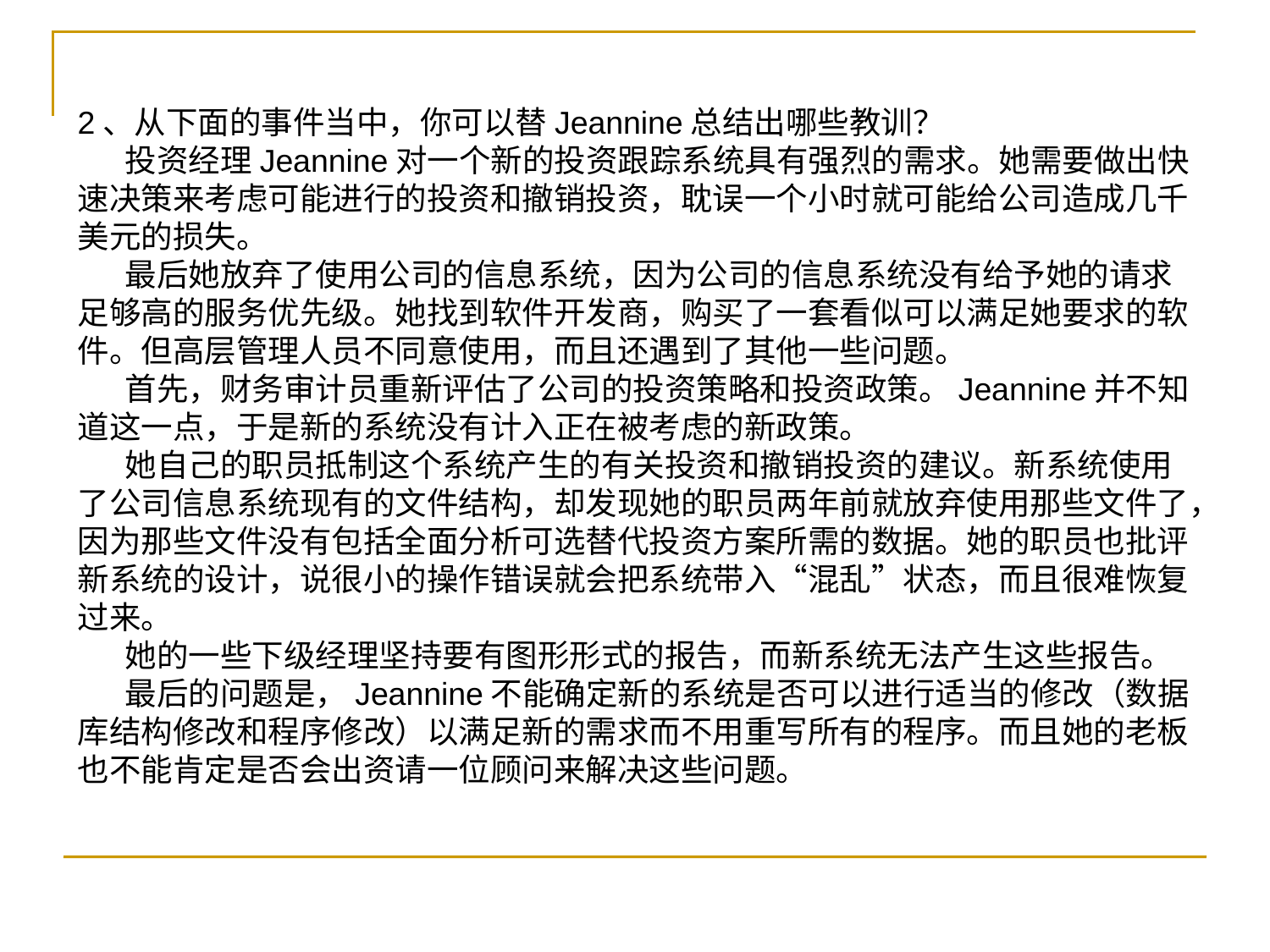

2、从下面的事件当中，你可以替Jeannine总结出哪些教训？
投资经理Jeannine对一个新的投资跟踪系统具有强烈的需求。她需要做出快速决策来考虑可能进行的投资和撤销投资，耽误一个小时就可能给公司造成几千美元的损失。
最后她放弃了使用公司的信息系统，因为公司的信息系统没有给予她的请求足够高的服务优先级。她找到软件开发商，购买了一套看似可以满足她要求的软件。但高层管理人员不同意使用，而且还遇到了其他一些问题。
首先，财务审计员重新评估了公司的投资策略和投资政策。Jeannine并不知道这一点，于是新的系统没有计入正在被考虑的新政策。
她自己的职员抵制这个系统产生的有关投资和撤销投资的建议。新系统使用了公司信息系统现有的文件结构，却发现她的职员两年前就放弃使用那些文件了，因为那些文件没有包括全面分析可选替代投资方案所需的数据。她的职员也批评新系统的设计，说很小的操作错误就会把系统带入“混乱”状态，而且很难恢复过来。
她的一些下级经理坚持要有图形形式的报告，而新系统无法产生这些报告。
最后的问题是，Jeannine不能确定新的系统是否可以进行适当的修改（数据库结构修改和程序修改）以满足新的需求而不用重写所有的程序。而且她的老板也不能肯定是否会出资请一位顾问来解决这些问题。